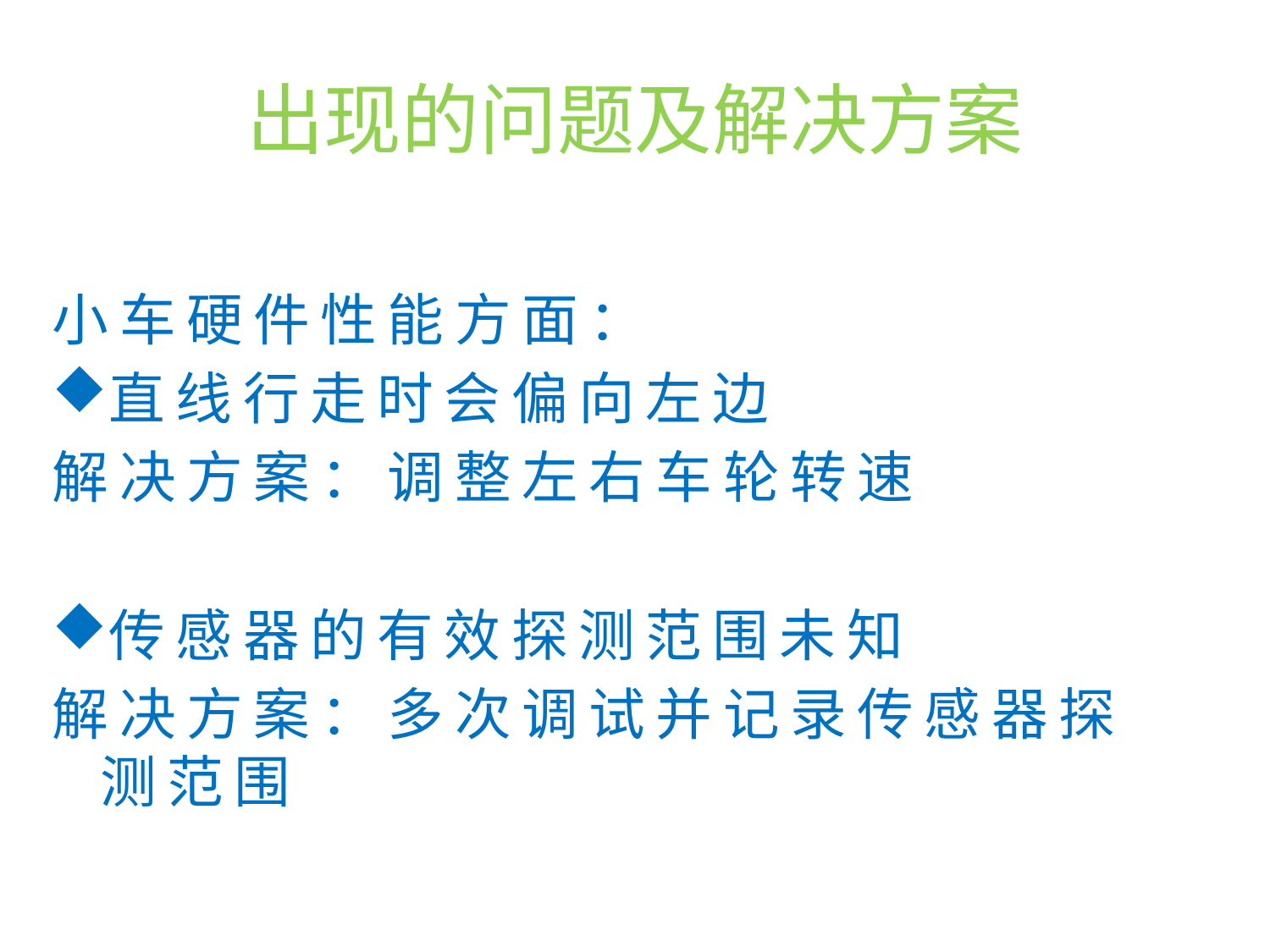

# 出现的问题及解决方案
小车硬件性能方面：
直线行走时会偏向左边
解决方案：调整左右车轮转速

传感器的有效探测范围未知
解决方案：多次调试并记录传感器探测范围